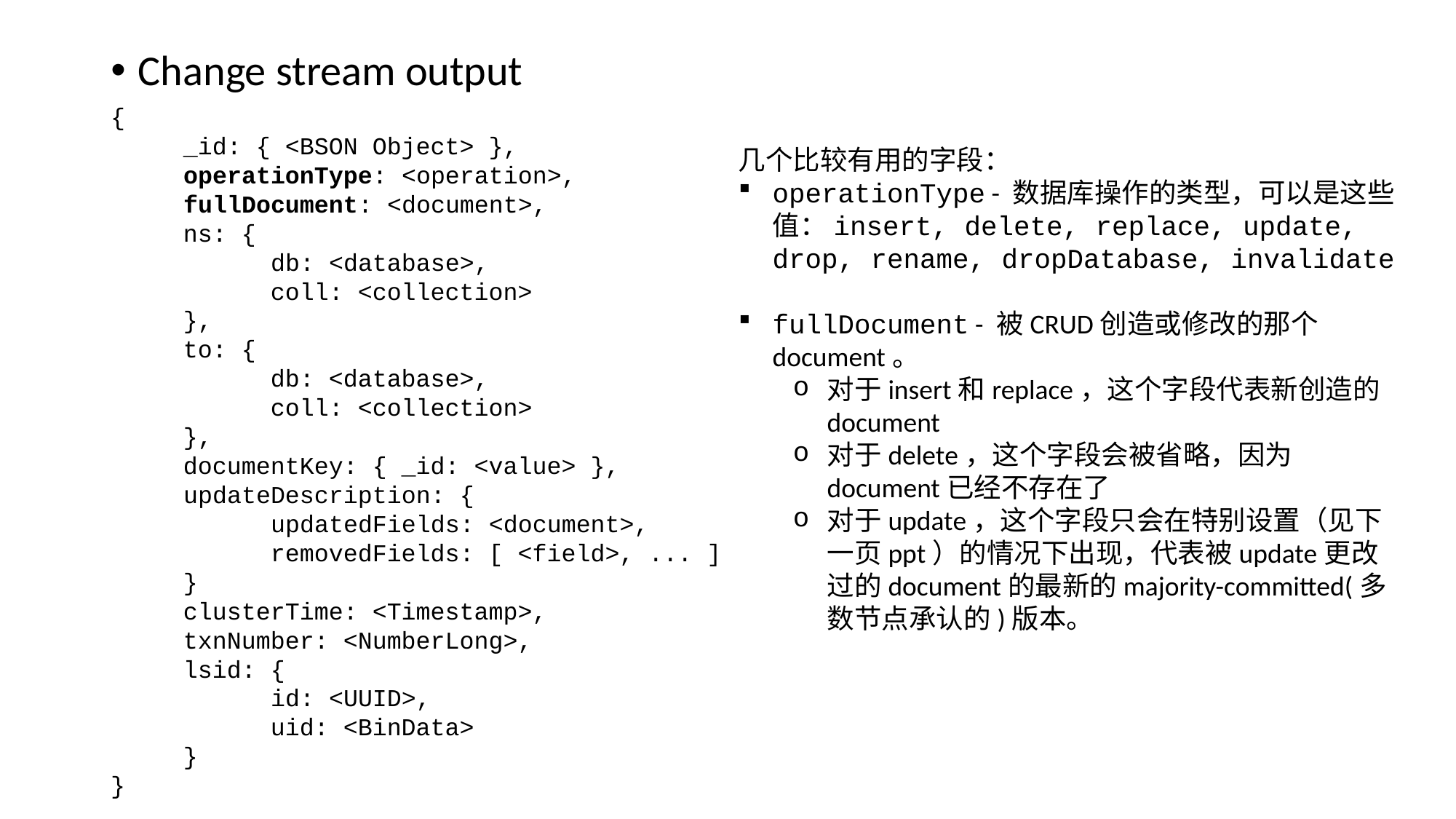

Change stream output

{
     _id: { <BSON Object> },
     operationType: <operation>,
     fullDocument: <document>,
     ns: {
           db: <database>,
           coll: <collection>
     },
     to: {
           db: <database>,
           coll: <collection>
     },
     documentKey: { _id: <value> },
     updateDescription: {
           updatedFields: <document>,
           removedFields: [ <field>, ... ]
     }
     clusterTime: <Timestamp>,
     txnNumber: <NumberLong>,
     lsid: {
           id: <UUID>,
           uid: <BinData>
     }
}
几个比较有用的字段：
operationType - 数据库操作的类型，可以是这些值：insert, delete, replace, update, drop, rename, dropDatabase, invalidate

fullDocument - 被CRUD创造或修改的那个document。
对于insert和replace，这个字段代表新创造的document
对于delete，这个字段会被省略，因为document已经不存在了
对于update，这个字段只会在特别设置（见下一页ppt）的情况下出现，代表被update更改过的document的最新的majority-committed(多数节点承认的)版本。